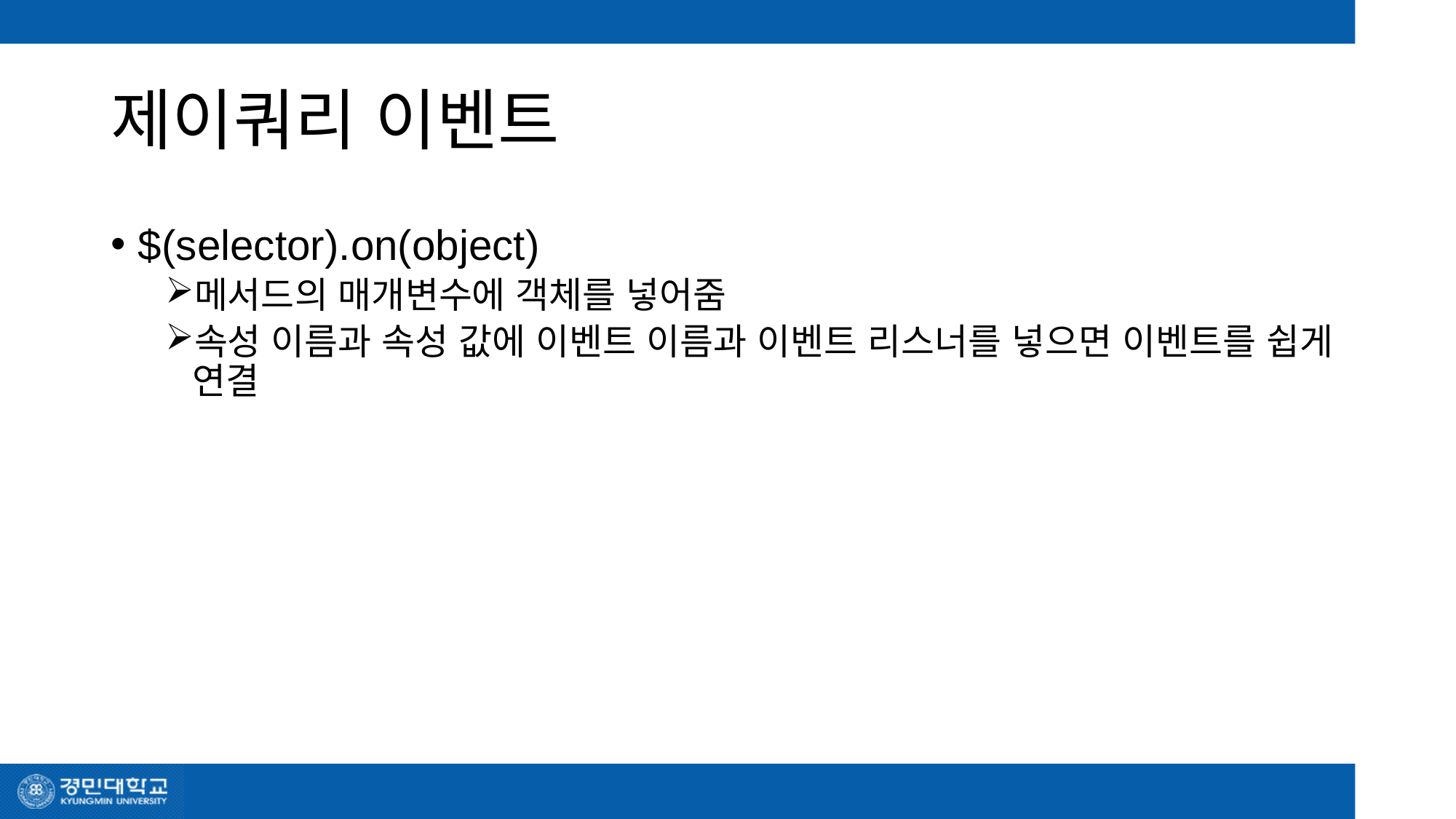

# 제이쿼리 이벤트
$(selector).on(object)
메서드의 매개변수에 객체를 넣어줌
속성 이름과 속성 값에 이벤트 이름과 이벤트 리스너를 넣으면 이벤트를 쉽게 연결